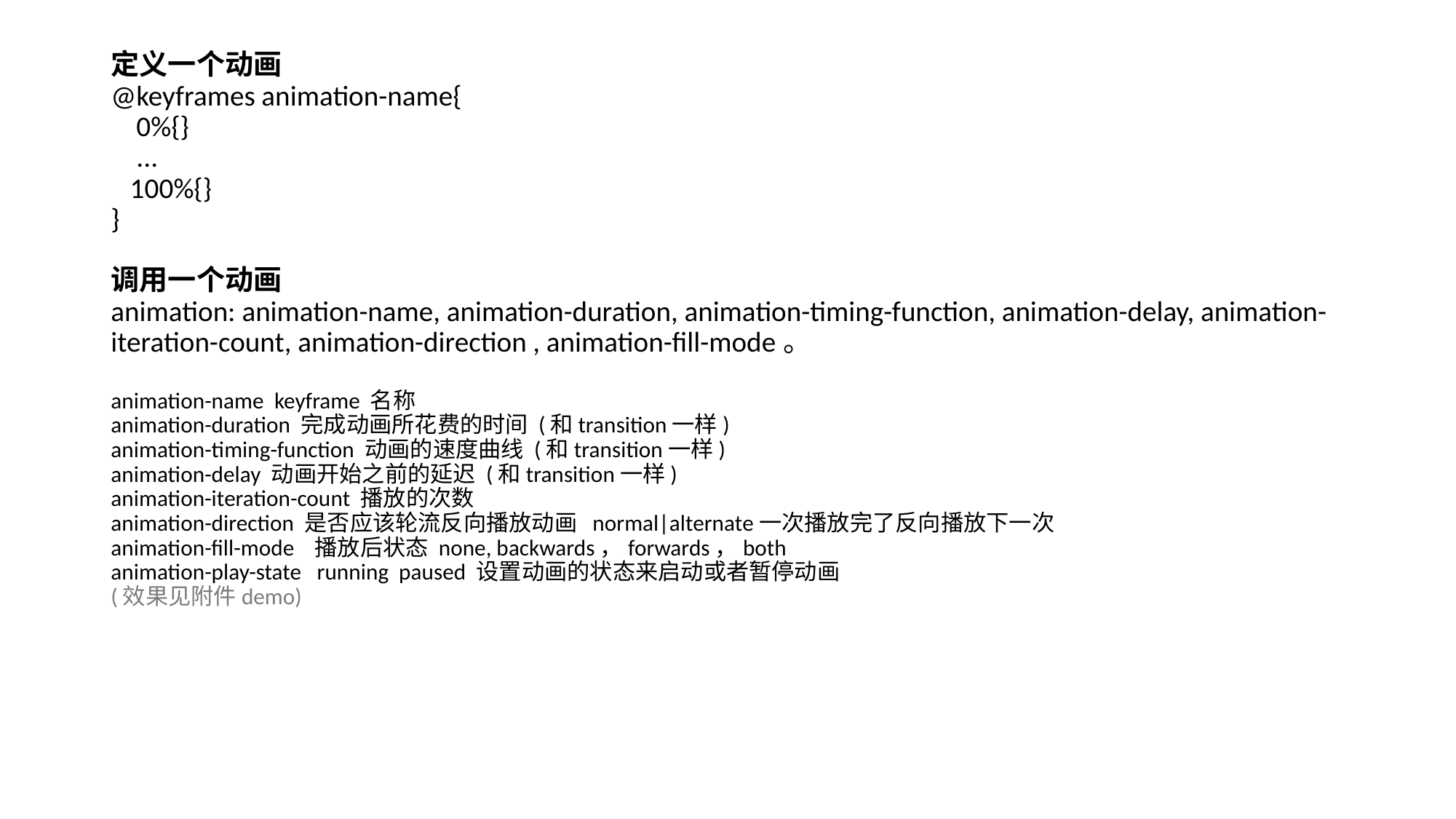

# 定义一个动画 @keyframes animation-name{ 0%{} ... 100%{} } 调用一个动画 animation: animation-name, animation-duration, animation-timing-function, animation-delay, animation-iteration-count, animation-direction , animation-fill-mode。 animation-name  keyframe 名称 animation-duration 完成动画所花费的时间 (和transition一样) animation-timing-function 动画的速度曲线 (和transition一样) animation-delay 动画开始之前的延迟 (和transition一样) animation-iteration-count 播放的次数 animation-direction 是否应该轮流反向播放动画  normal|alternate一次播放完了反向播放下一次 animation-fill-mode   播放后状态 none, backwards，forwards，both animation-play-state   running  paused 设置动画的状态来启动或者暂停动画 (效果见附件demo)